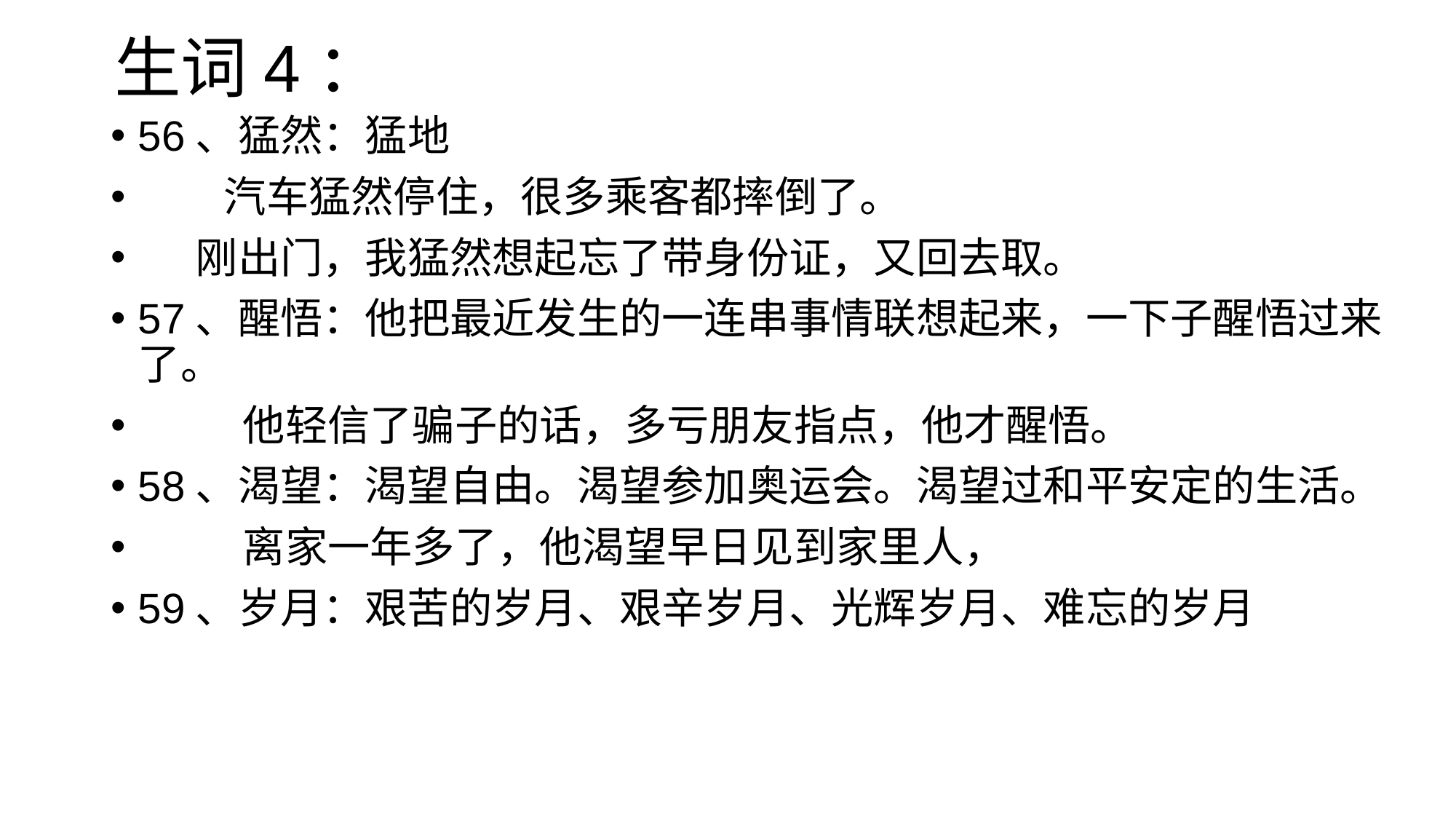

# 生词4：
56、猛然：猛地
        汽车猛然停住，很多乘客都摔倒了。
     刚出门，我猛然想起忘了带身份证，又回去取。
57、醒悟：他把最近发生的一连串事情联想起来，一下子醒悟过来了。
          他轻信了骗子的话，多亏朋友指点，他才醒悟。
58、渴望：渴望自由。渴望参加奥运会。渴望过和平安定的生活。
          离家一年多了，他渴望早日见到家里人，
59、岁月：艰苦的岁月、艰辛岁月、光辉岁月、难忘的岁月